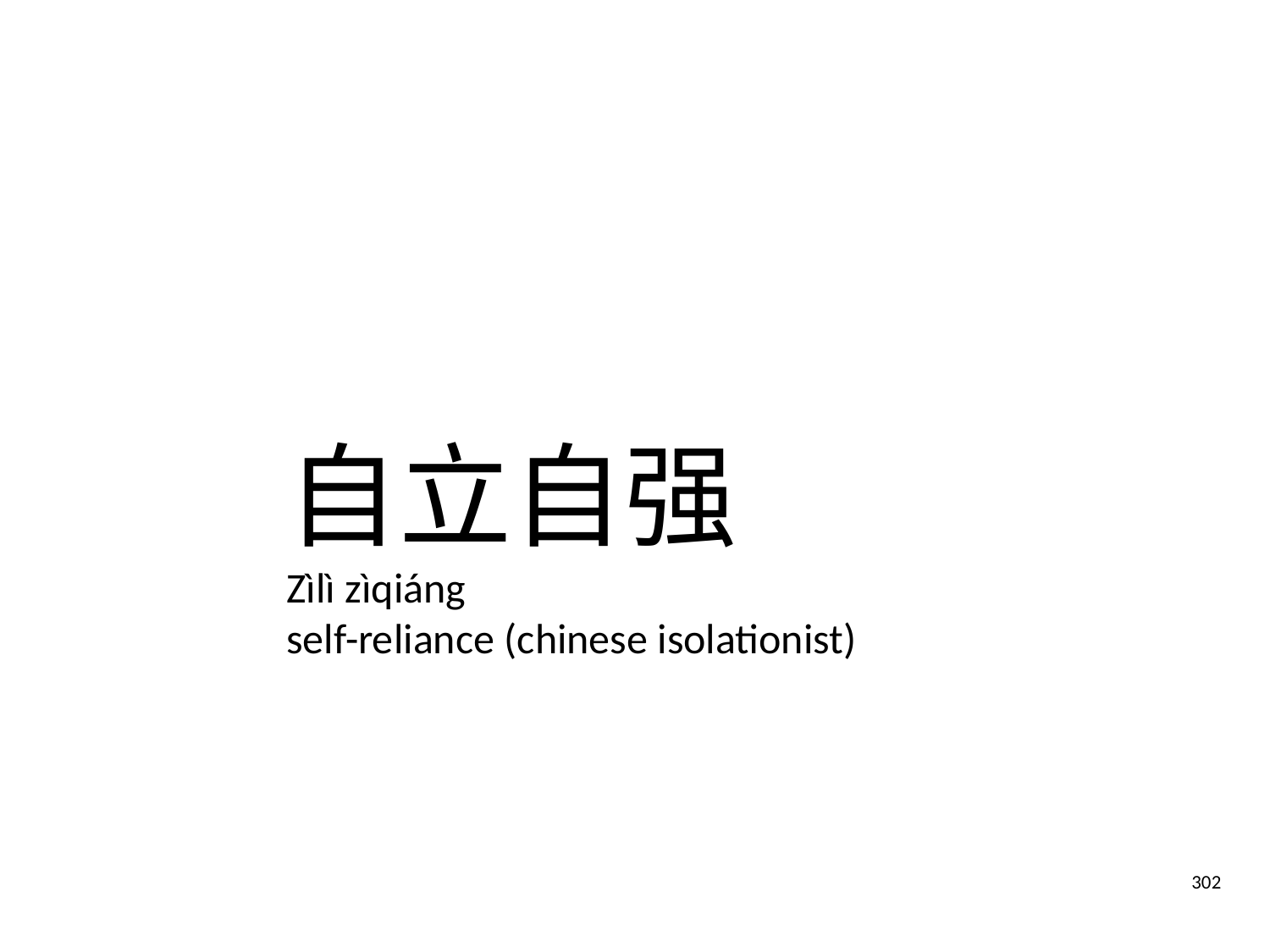

自立自强
Zìlì zìqiáng
self-reliance (chinese isolationist)

302